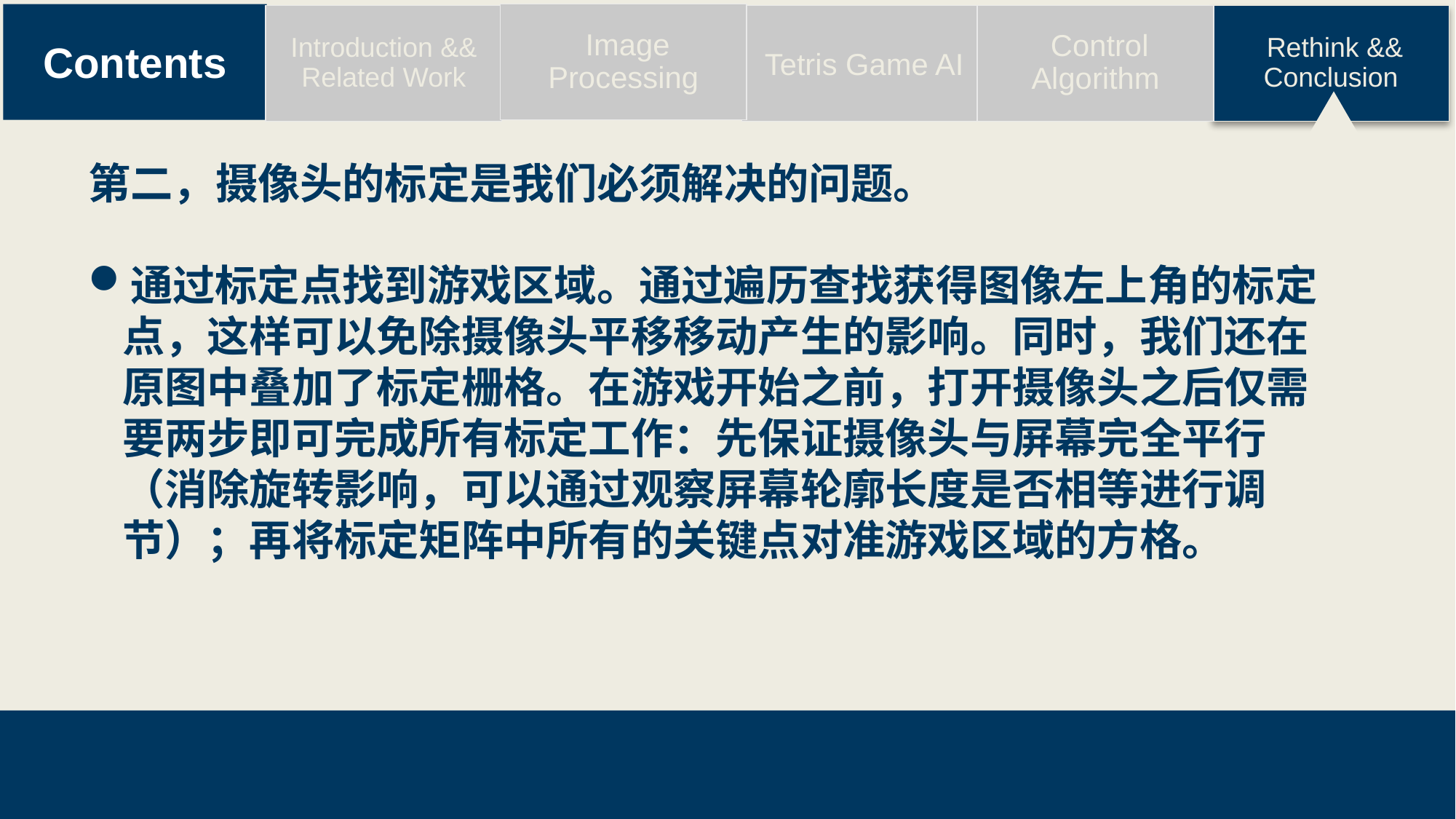

Image Processing
Introduction && Related Work
 Tetris Game AI
 Control Algorithm
 Rethink && Conclusion
Contents

第二，摄像头的标定是我们必须解决的问题。

通过标定点找到游戏区域。通过遍历查找获得图像左上角的标定点，这样可以免除摄像头平移移动产生的影响。同时，我们还在原图中叠加了标定栅格。在游戏开始之前，打开摄像头之后仅需要两步即可完成所有标定工作：先保证摄像头与屏幕完全平行（消除旋转影响，可以通过观察屏幕轮廓长度是否相等进行调节）；再将标定矩阵中所有的关键点对准游戏区域的方格。

27